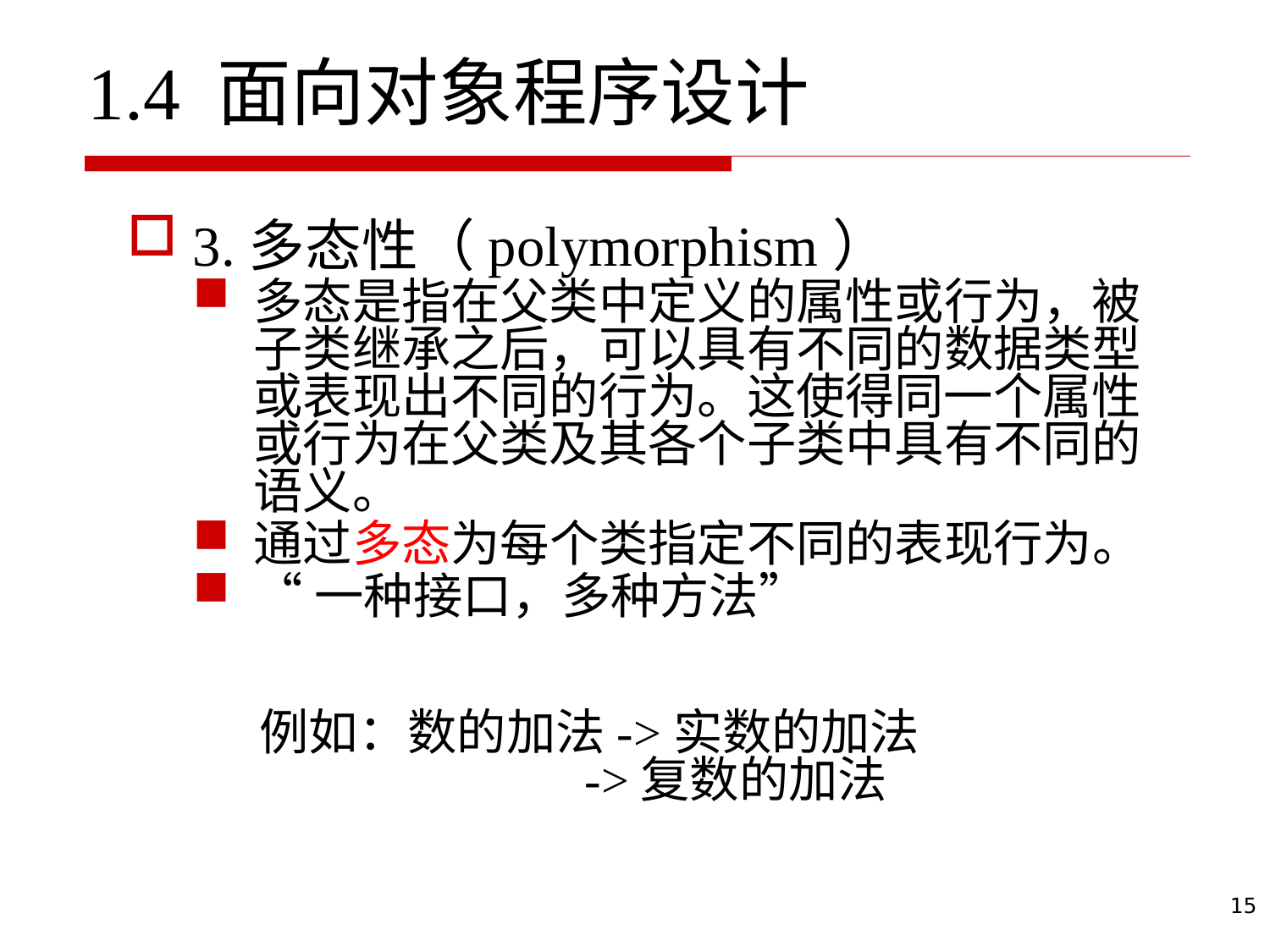

# 1.4 面向对象程序设计
3.多态性（polymorphism）
多态是指在父类中定义的属性或行为，被子类继承之后，可以具有不同的数据类型或表现出不同的行为。这使得同一个属性或行为在父类及其各个子类中具有不同的语义。
通过多态为每个类指定不同的表现行为。
“一种接口，多种方法”

     例如：数的加法->实数的加法
                             ->复数的加法
15